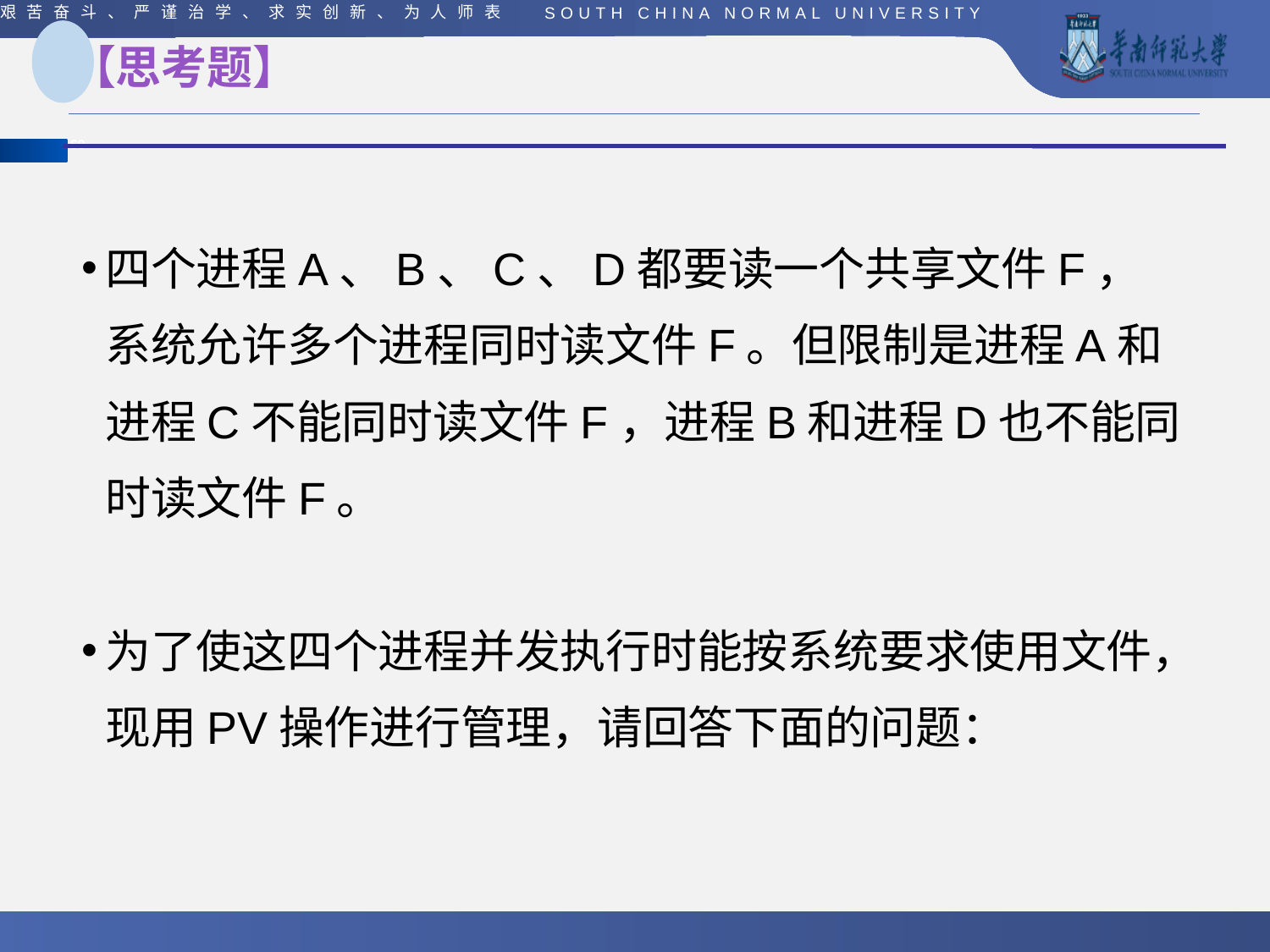

# 【思考题】

四个进程A、B、C、D都要读一个共享文件F，系统允许多个进程同时读文件F。但限制是进程A和进程C不能同时读文件F，进程B和进程D也不能同时读文件F。

为了使这四个进程并发执行时能按系统要求使用文件，现用PV操作进行管理，请回答下面的问题：

69